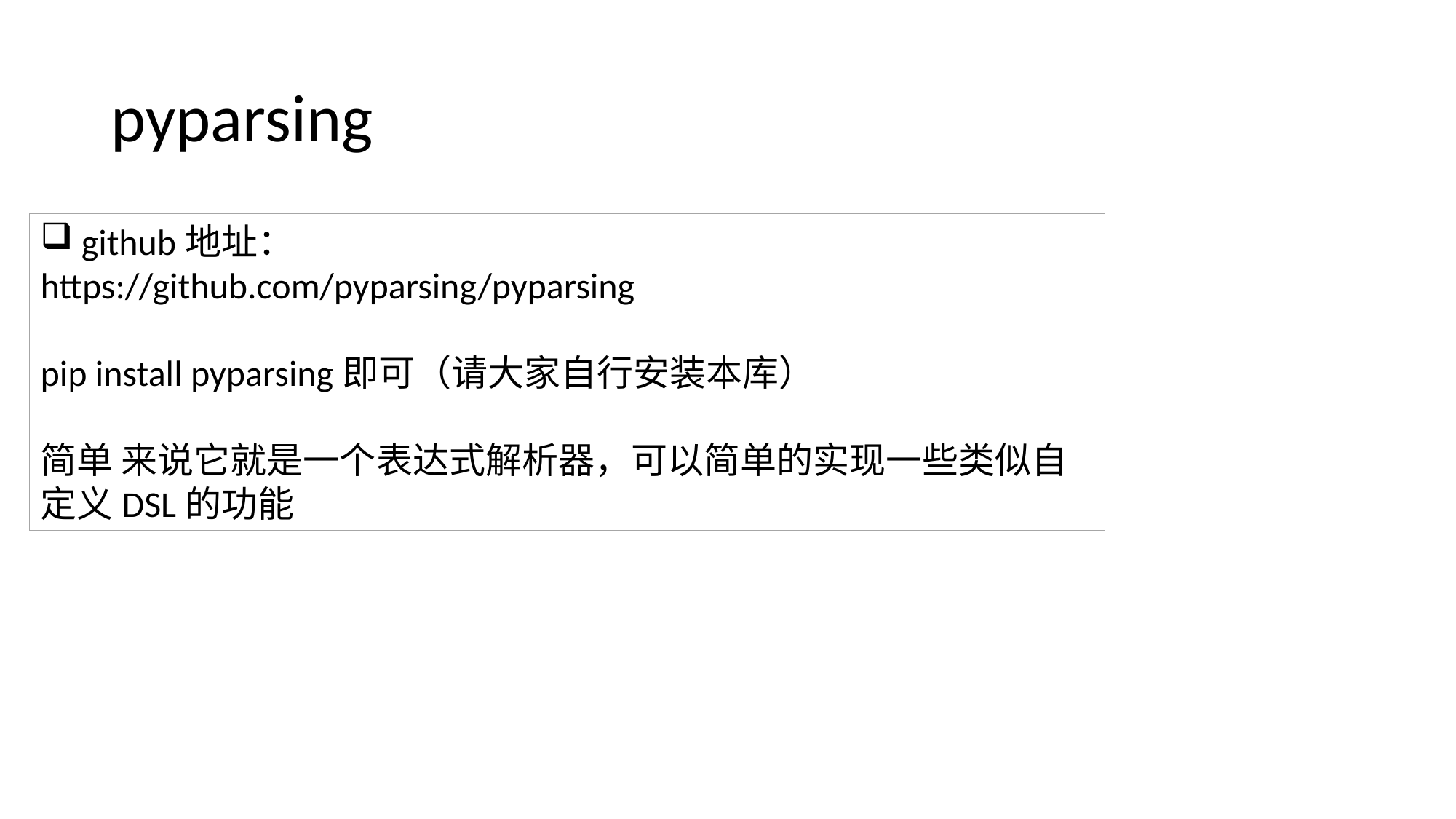

# pyparsing
github地址：
https://github.com/pyparsing/pyparsing

pip install pyparsing即可（请大家自行安装本库）

简单 来说它就是一个表达式解析器，可以简单的实现一些类似自定义DSL的功能